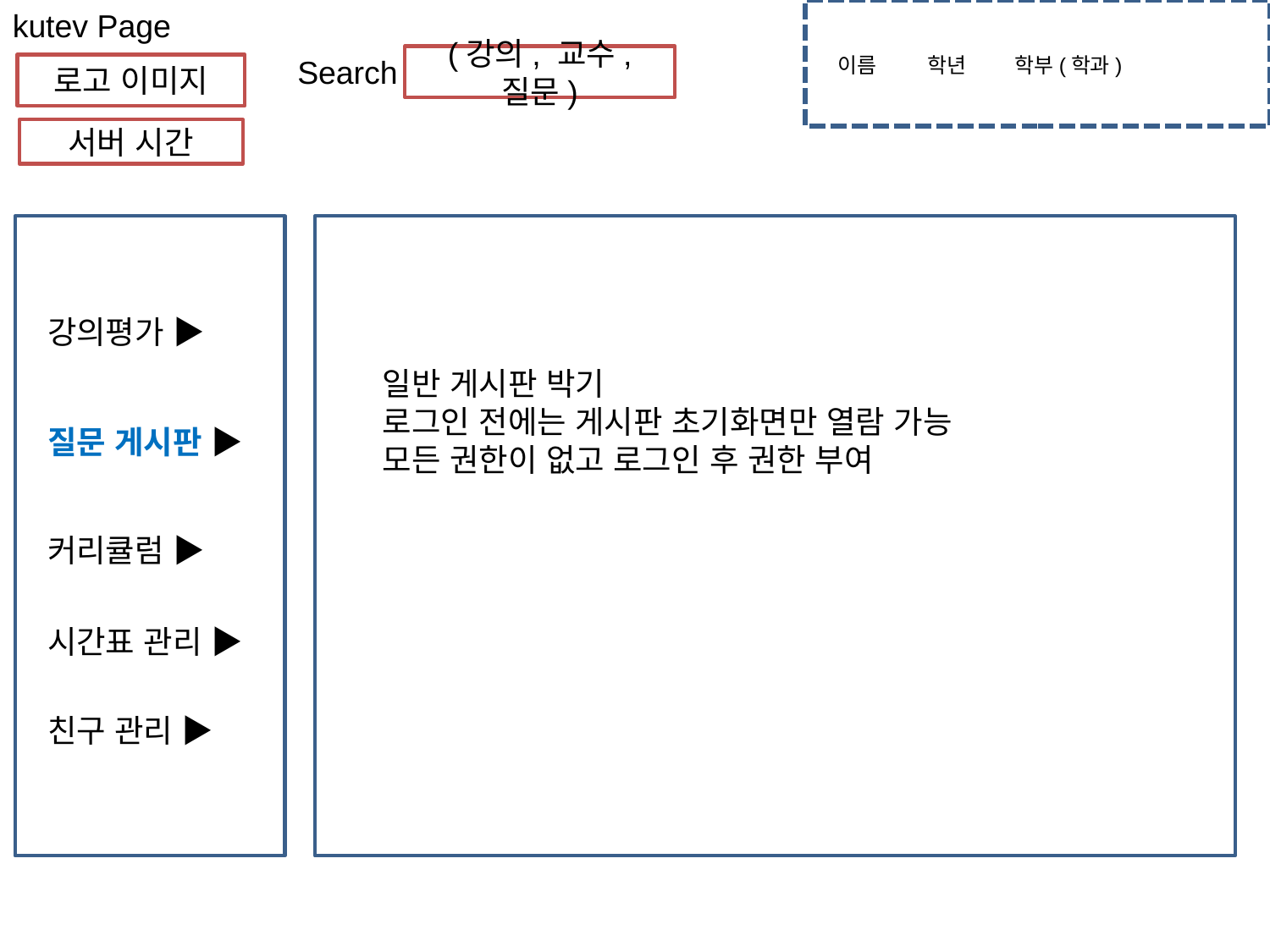

kutev Page

Search
(강의, 교수, 질문)
이름
학년
학부(학과)
로고 이미지
서버 시간

강의평가 ▶
일반 게시판 박기
로그인 전에는 게시판 초기화면만 열람 가능
모든 권한이 없고 로그인 후 권한 부여
질문 게시판 ▶
커리큘럼 ▶
시간표 관리 ▶
친구 관리 ▶